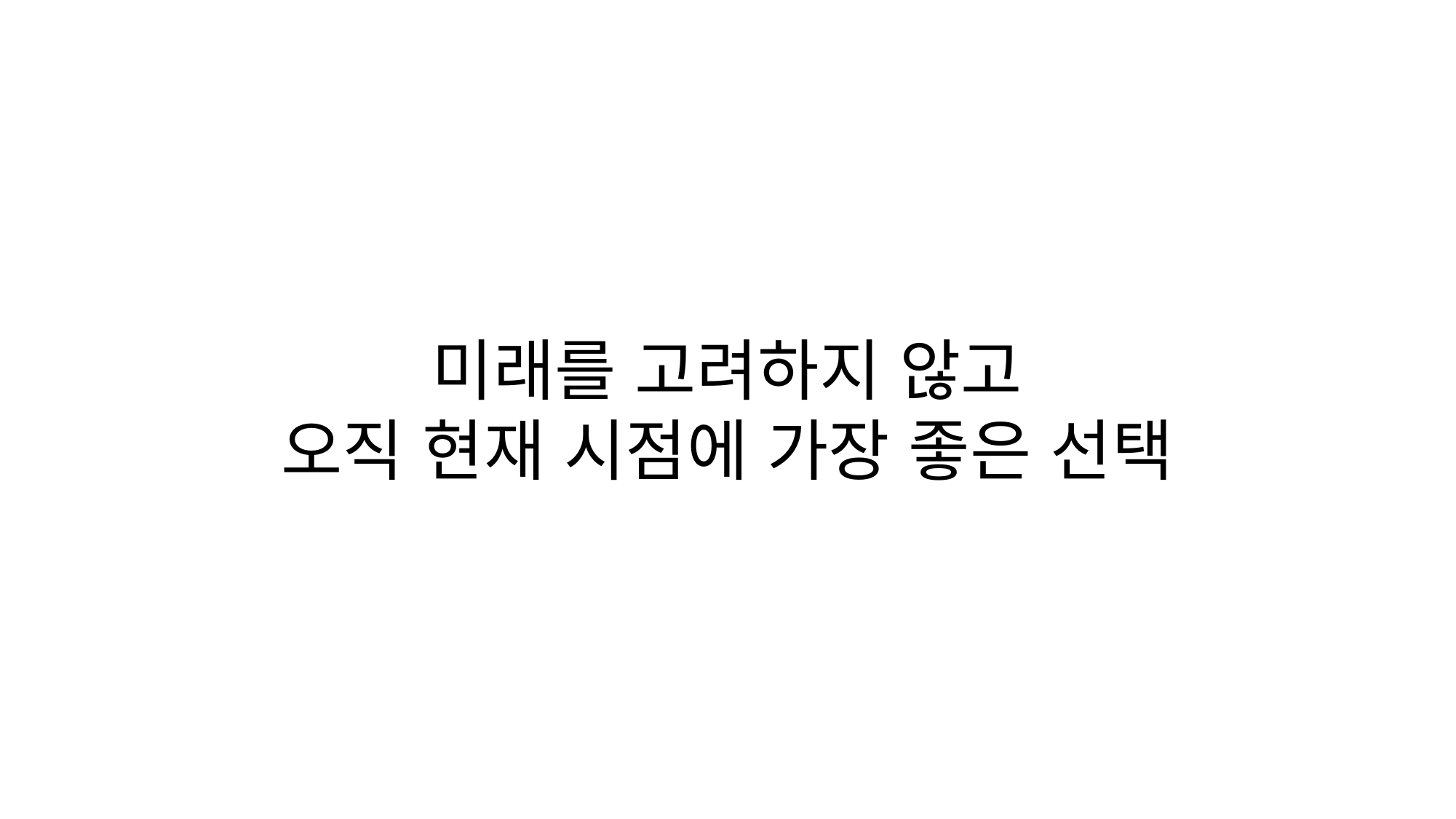

미래를 고려하지 않고
오직 현재 시점에 가장 좋은 선택